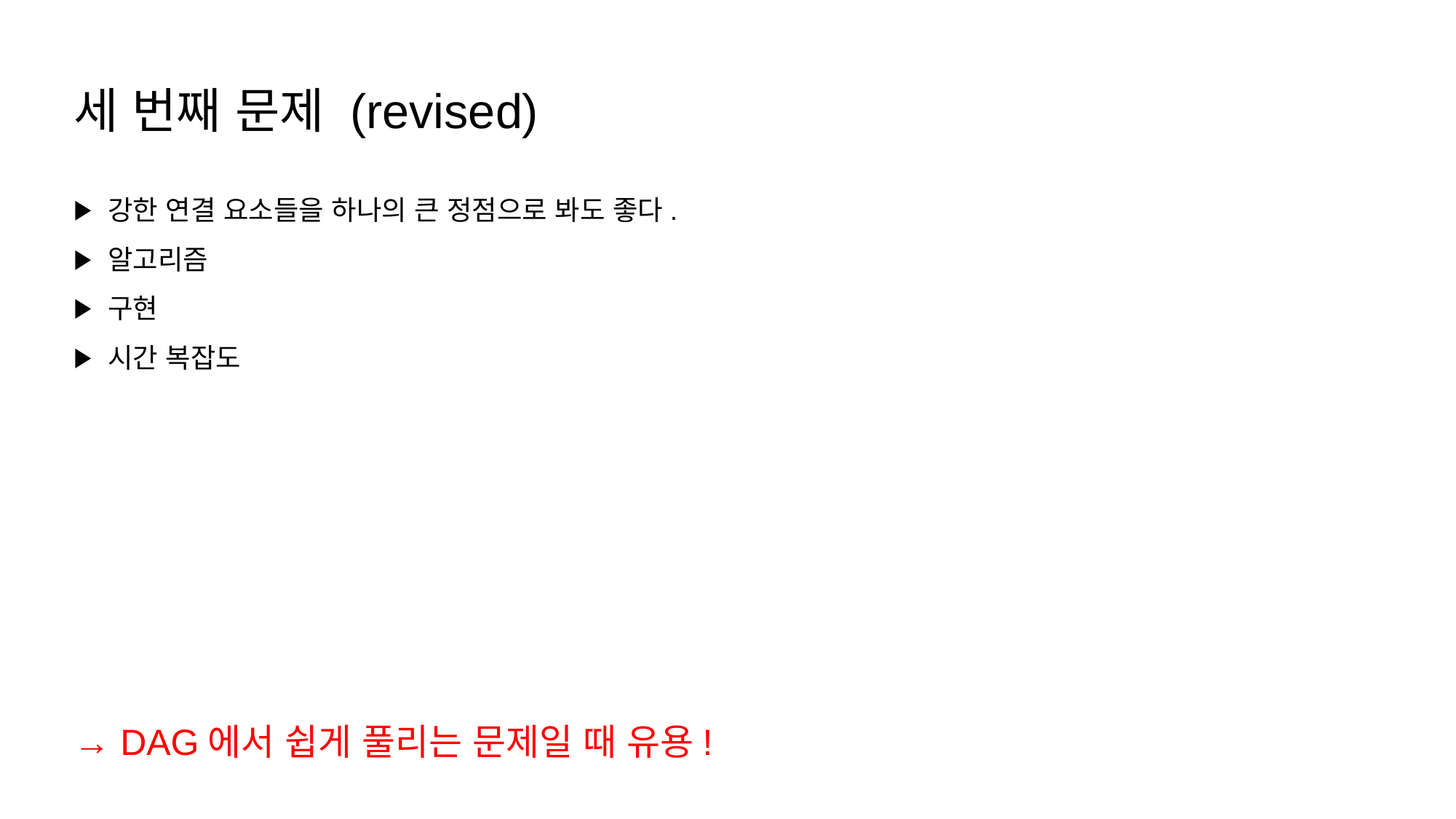

세 번째 문제 (revised)
강한 연결 요소들을 하나의 큰 정점으로 봐도 좋다.
알고리즘
구현
시간 복잡도
→ DAG에서 쉽게 풀리는 문제일 때 유용!